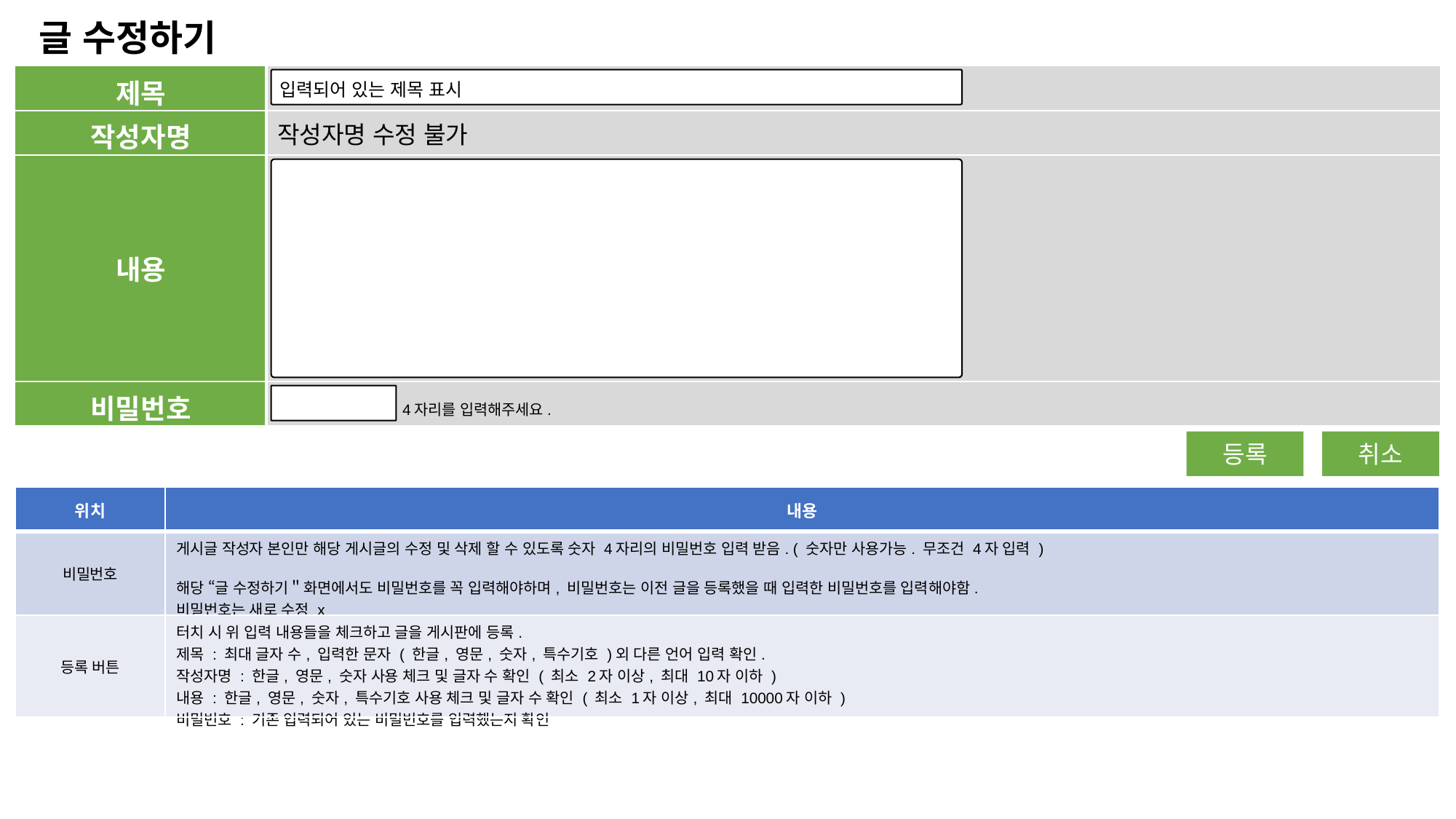

글 수정하기
| 제목 |  |
| --- | --- |
| 작성자명 | 작성자명 수정 불가 |
| 내용 |  |
| 비밀번호 | 숫자 4자리를 입력해주세요. |
입력되어 있는 제목 표시

등록
취소
| 위치 | 내용 |
| --- | --- |
| 비밀번호 | 게시글 작성자 본인만 해당 게시글의 수정 및 삭제 할 수 있도록 숫자 4자리의 비밀번호 입력 받음. ( 숫자만 사용가능. 무조건 4자 입력 ) 해당 “글 수정하기＂화면에서도 비밀번호를 꼭 입력해야하며, 비밀번호는 이전 글을 등록했을 때 입력한 비밀번호를 입력해야함. 비밀번호는 새로 수정 x |
| 등록 버튼 | 터치 시 위 입력 내용들을 체크하고 글을 게시판에 등록. 제목 : 최대 글자 수, 입력한 문자 ( 한글, 영문, 숫자, 특수기호 )외 다른 언어 입력 확인. 작성자명 : 한글, 영문, 숫자 사용 체크 및 글자 수 확인 ( 최소 2자 이상, 최대 10자 이하 ) 내용 : 한글, 영문, 숫자, 특수기호 사용 체크 및 글자 수 확인 ( 최소 1자 이상, 최대 10000자 이하 ) 비밀번호 : 기존 입력되어 있는 비밀번호를 입력했는지 확인 |